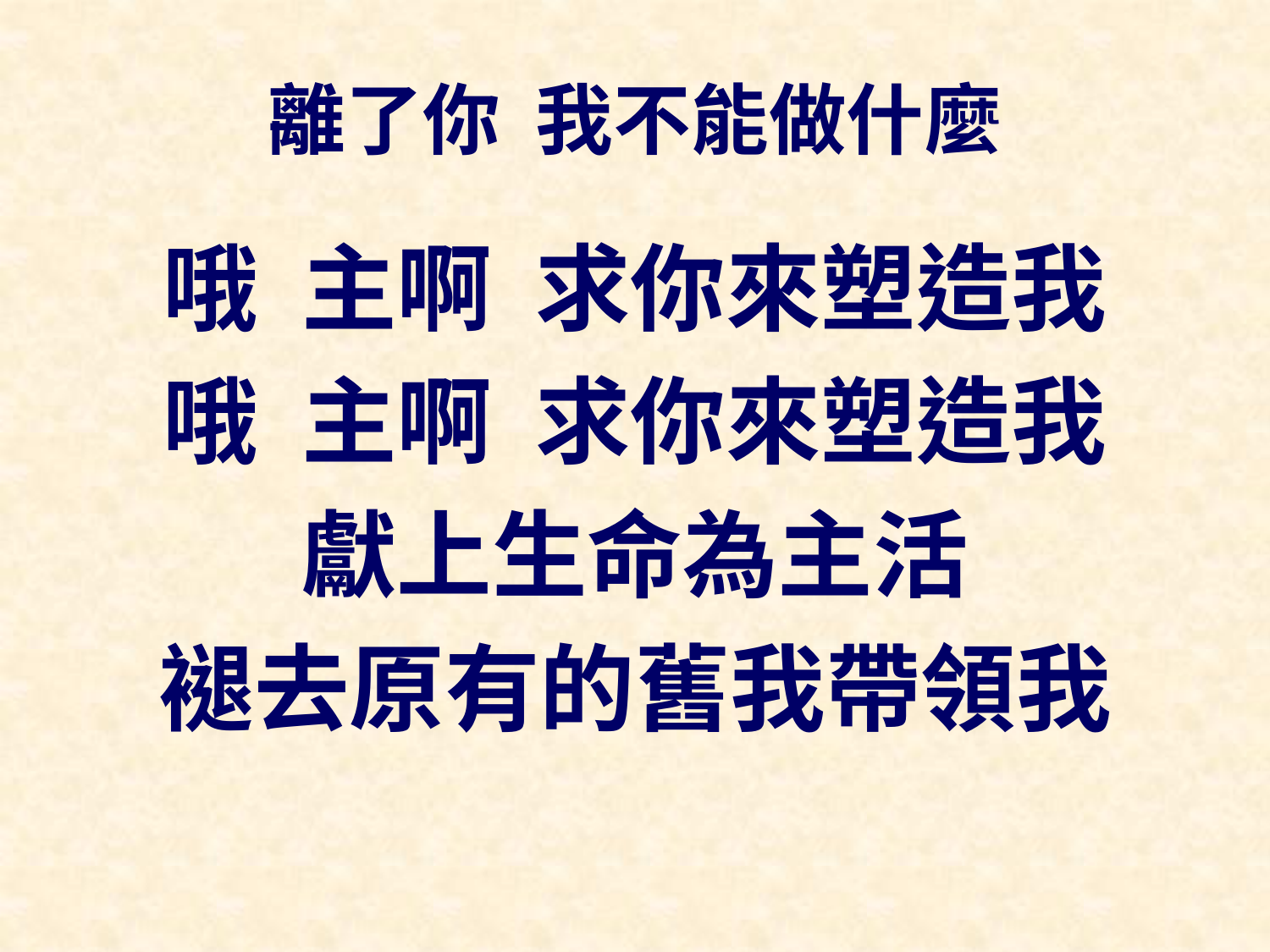

# 離了你  我不能做什麼
哦  主啊  求你來塑造我
哦  主啊  求你來塑造我
獻上生命為主活
褪去原有的舊我帶領我